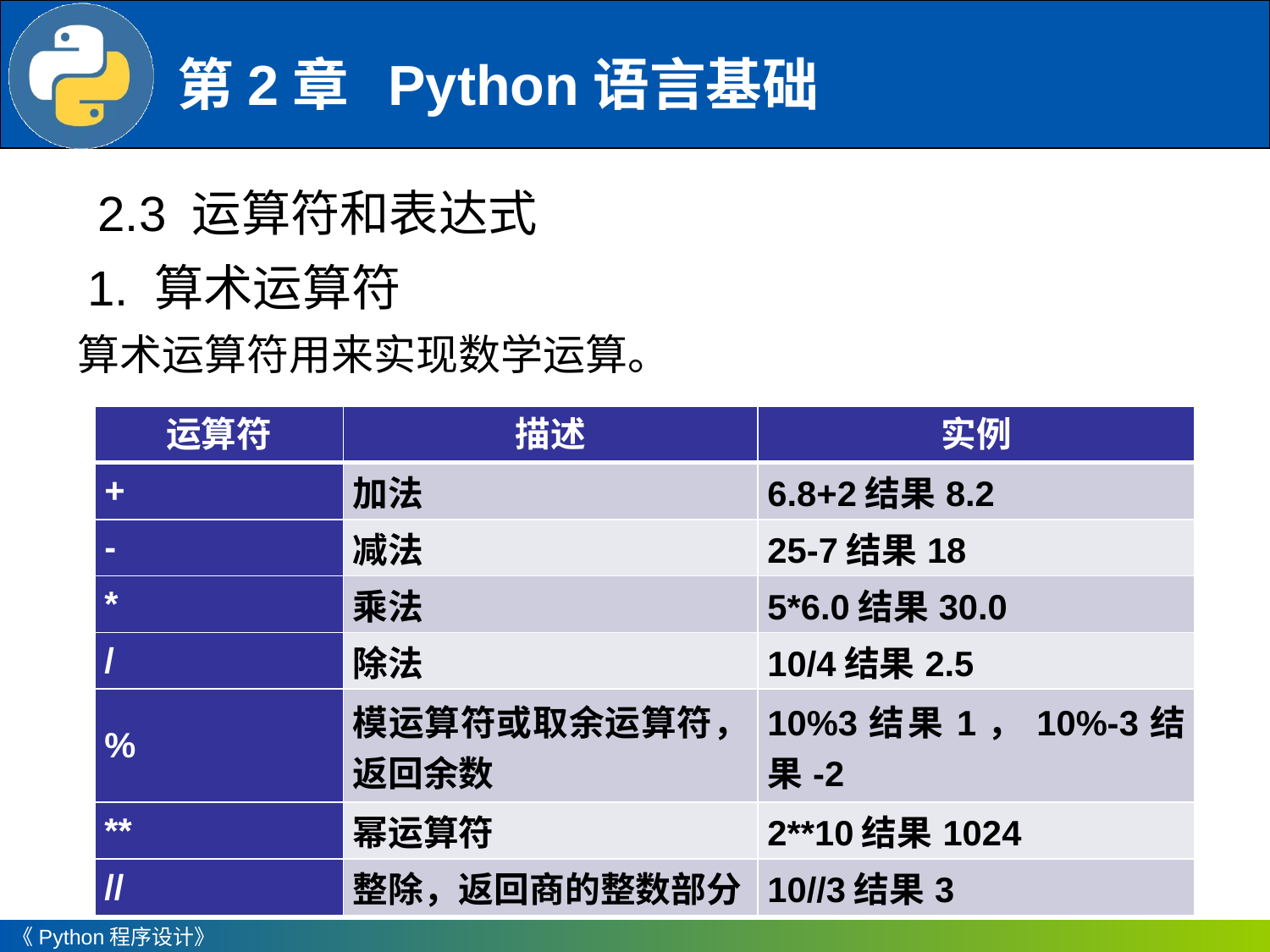

2.3 运算符和表达式
1. 算术运算符
算术运算符用来实现数学运算。
| 运算符 | 描述 | 实例 |
| --- | --- | --- |
| + | 加法 | 6.8+2结果8.2 |
| - | 减法 | 25-7结果18 |
| \* | 乘法 | 5\*6.0结果30.0 |
| / | 除法 | 10/4结果2.5 |
| % | 模运算符或取余运算符，返回余数 | 10%3结果1，10%-3结果-2 |
| \*\* | 幂运算符 | 2\*\*10结果1024 |
| // | 整除，返回商的整数部分 | 10//3结果3 |